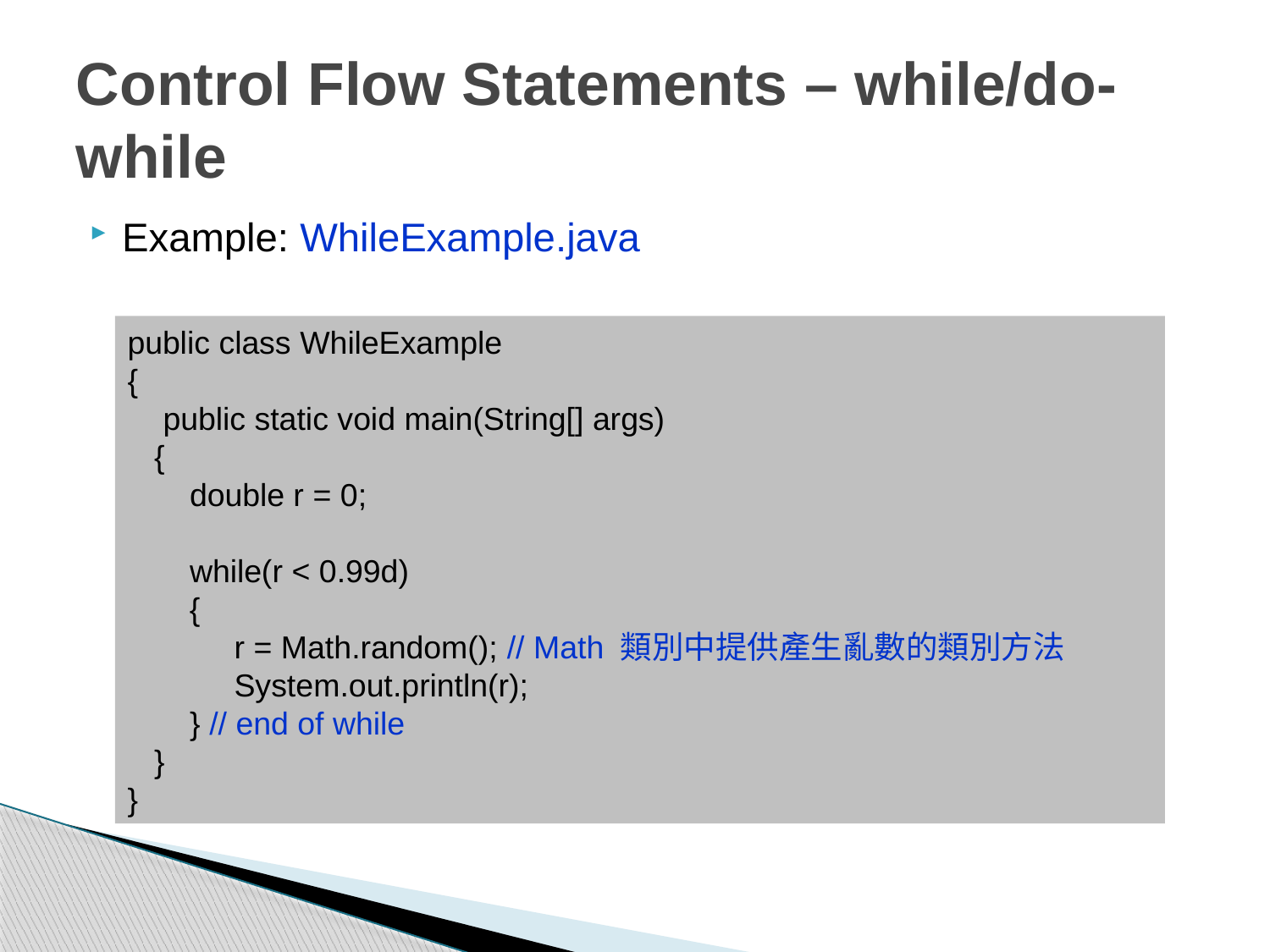

# Control Flow Statements – while/do-while
Example: WhileExample.java
public class WhileExample
{
    public static void main(String[] args)
   {
       double r = 0;

       while(r < 0.99d)
       {
            r = Math.random(); // Math 類別中提供產生亂數的類別方法
            System.out.println(r);
       } // end of while
   }
}